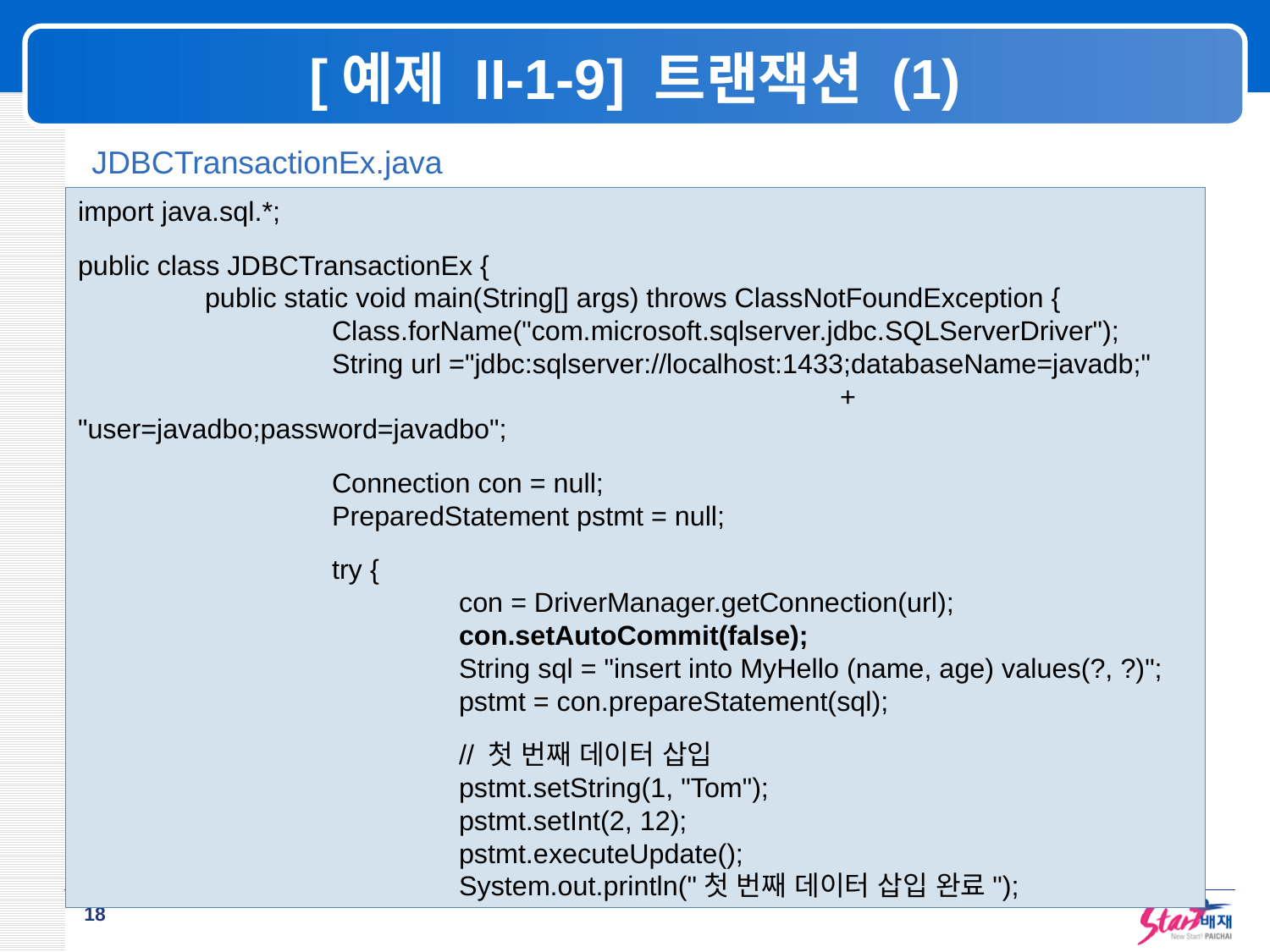

# [예제 II-1-9] 트랜잭션 (1)
JDBCTransactionEx.java
import java.sql.*;

public class JDBCTransactionEx {
	public static void main(String[] args) throws ClassNotFoundException {
		Class.forName("com.microsoft.sqlserver.jdbc.SQLServerDriver");
		String url ="jdbc:sqlserver://localhost:1433;databaseName=javadb;"
						+ "user=javadbo;password=javadbo";

		Connection con = null;
		PreparedStatement pstmt = null;

		try {
			con = DriverManager.getConnection(url);
			con.setAutoCommit(false);
			String sql = "insert into MyHello (name, age) values(?, ?)";
			pstmt = con.prepareStatement(sql);

			// 첫 번째 데이터 삽입
			pstmt.setString(1, "Tom");
			pstmt.setInt(2, 12);
			pstmt.executeUpdate();
			System.out.println("첫 번째 데이터 삽입 완료");
18